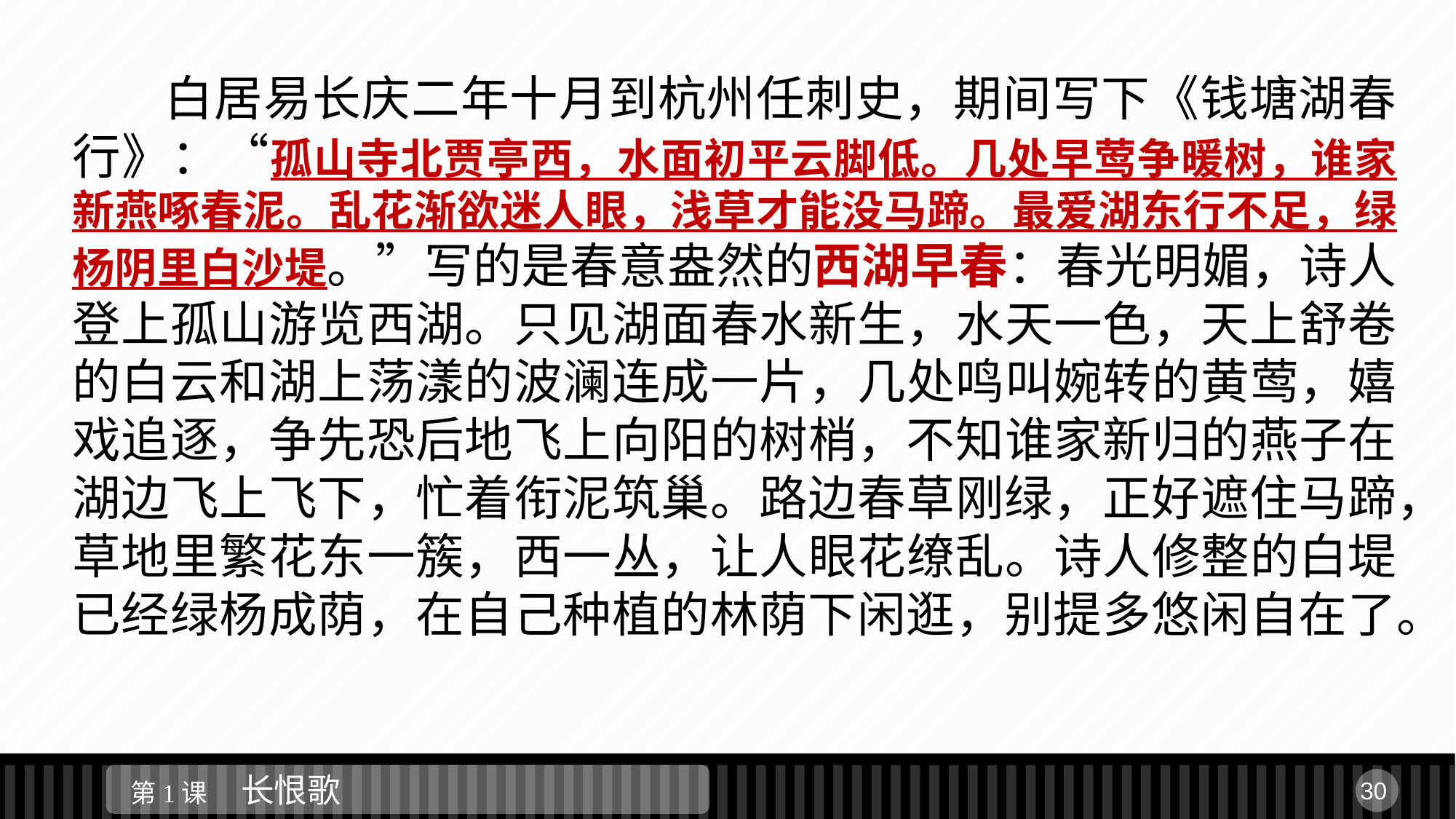

白居易长庆二年十月到杭州任刺史，期间写下《钱塘湖春行》：“孤山寺北贾亭西，水面初平云脚低。几处早莺争暖树，谁家新燕啄春泥。乱花渐欲迷人眼，浅草才能没马蹄。最爱湖东行不足，绿杨阴里白沙堤。”写的是春意盎然的西湖早春：春光明媚，诗人登上孤山游览西湖。只见湖面春水新生，水天一色，天上舒卷的白云和湖上荡漾的波澜连成一片，几处鸣叫婉转的黄莺，嬉戏追逐，争先恐后地飞上向阳的树梢，不知谁家新归的燕子在湖边飞上飞下，忙着衔泥筑巢。路边春草刚绿，正好遮住马蹄，草地里繁花东一簇，西一丛，让人眼花缭乱。诗人修整的白堤已经绿杨成荫，在自己种植的林荫下闲逛，别提多悠闲自在了。